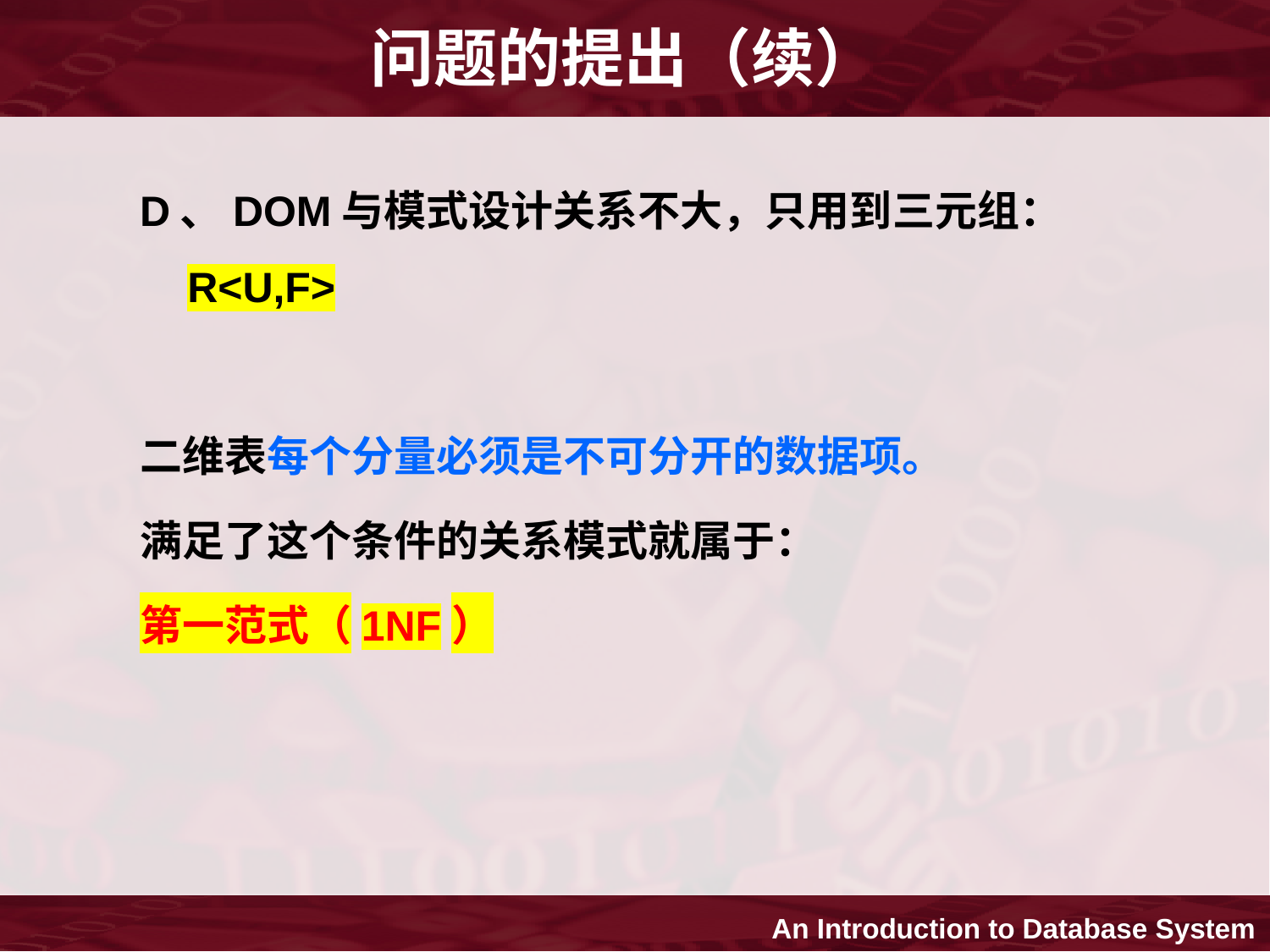

# 问题的提出（续）
D、DOM与模式设计关系不大，只用到三元组：R<U,F>

二维表每个分量必须是不可分开的数据项。
满足了这个条件的关系模式就属于：
第一范式（1NF）